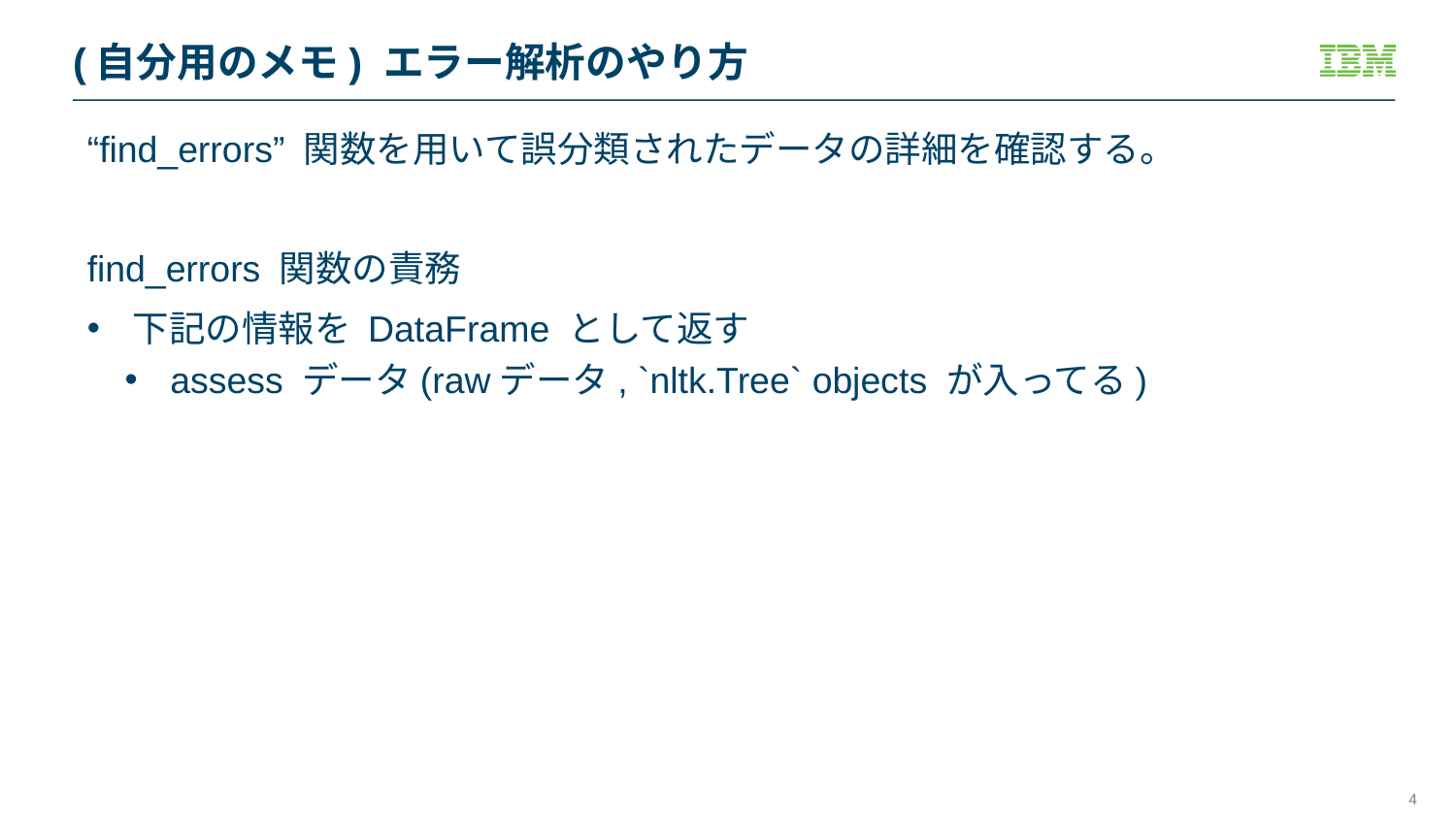

# (自分用のメモ) エラー解析のやり方
“find_errors” 関数を用いて誤分類されたデータの詳細を確認する。

find_errors 関数の責務
下記の情報を DataFrame として返す
assess データ(rawデータ, `nltk.Tree` objects が入ってる)

4